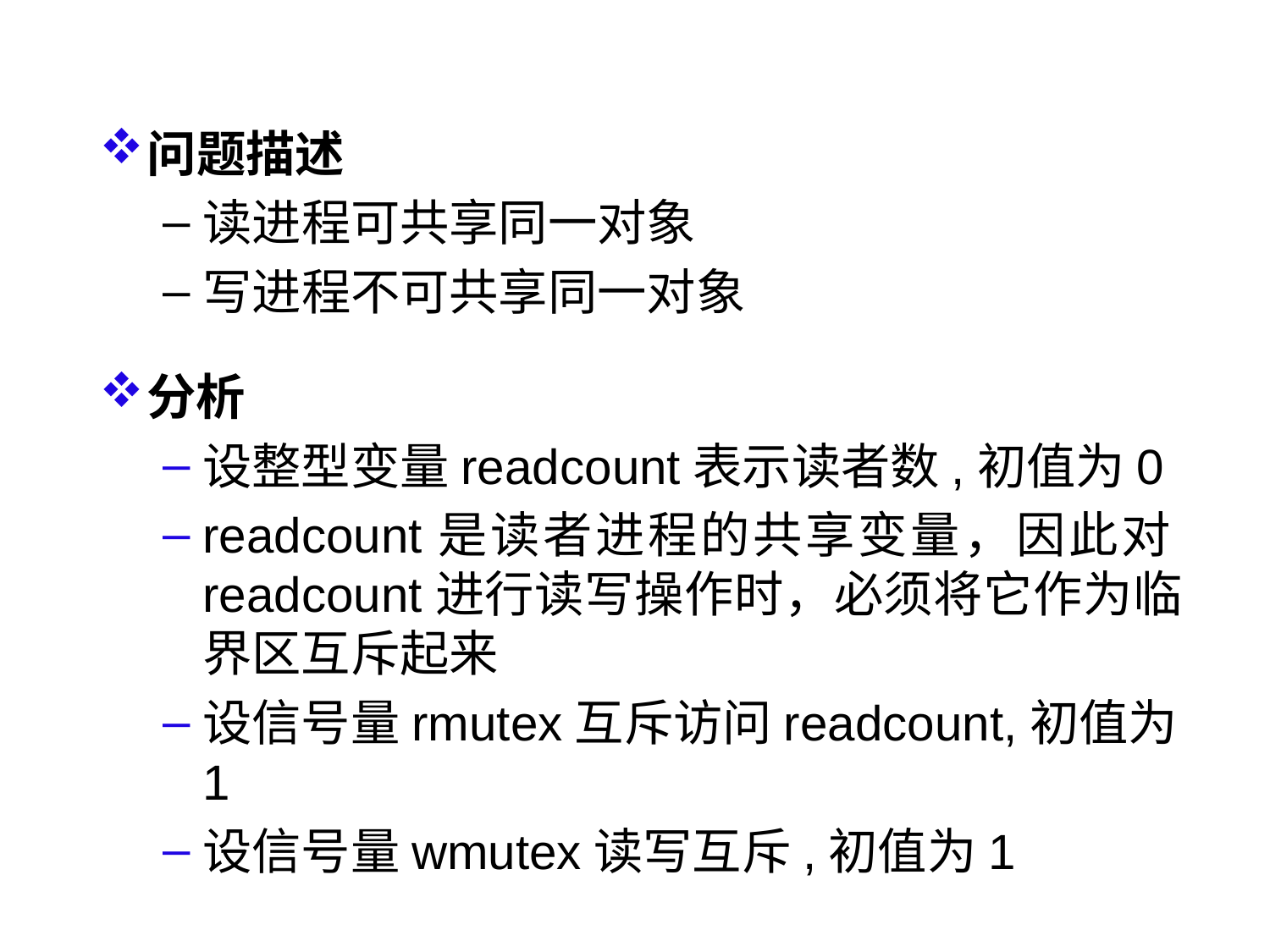

问题描述
读进程可共享同一对象
写进程不可共享同一对象
分析
设整型变量readcount表示读者数,初值为0
readcount是读者进程的共享变量，因此对readcount进行读写操作时，必须将它作为临界区互斥起来
设信号量rmutex互斥访问readcount,初值为1
设信号量wmutex读写互斥,初值为1